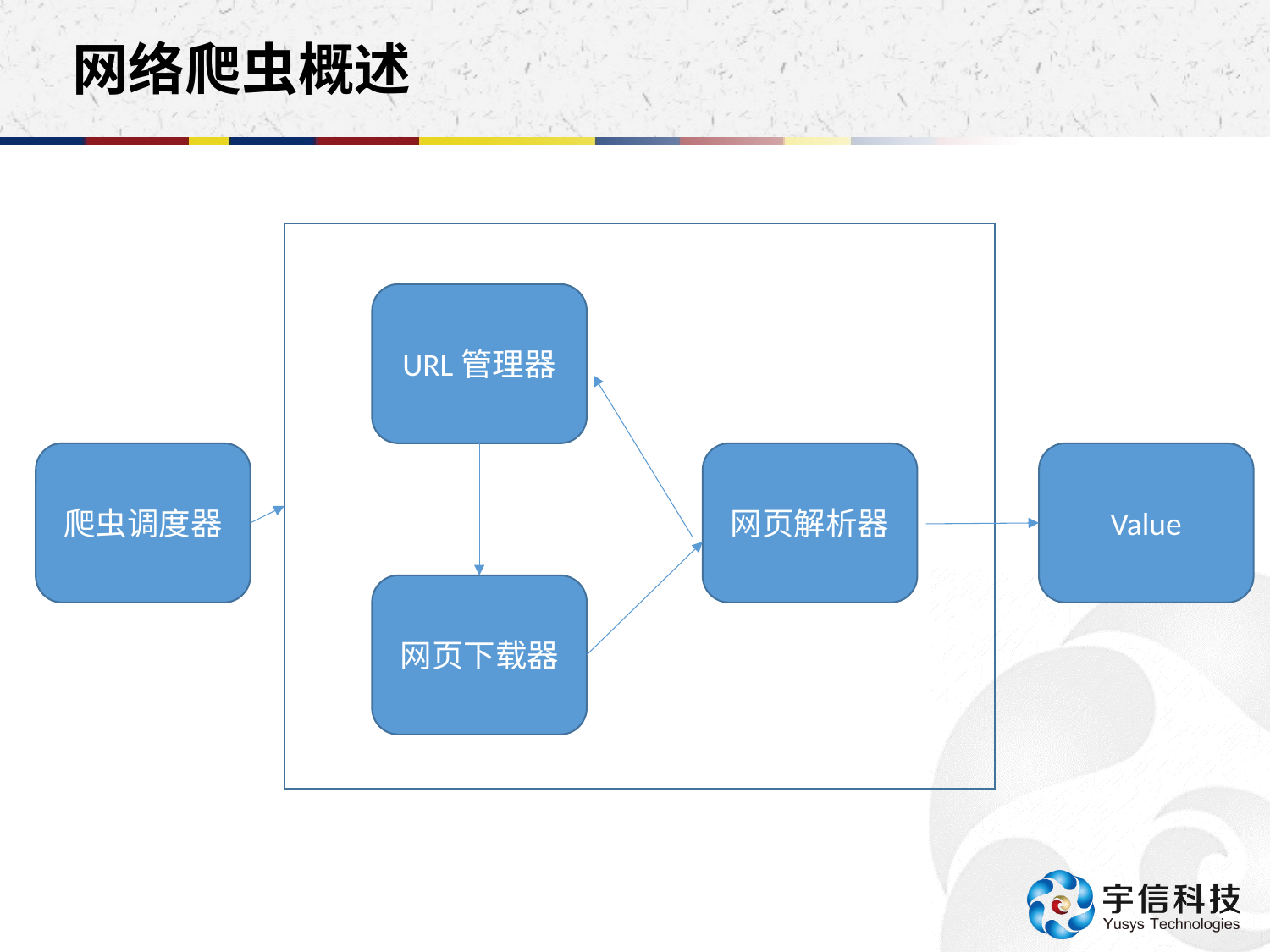

# 网络爬虫概述

URL管理器
爬虫调度器
网页解析器
Value
网页下载器